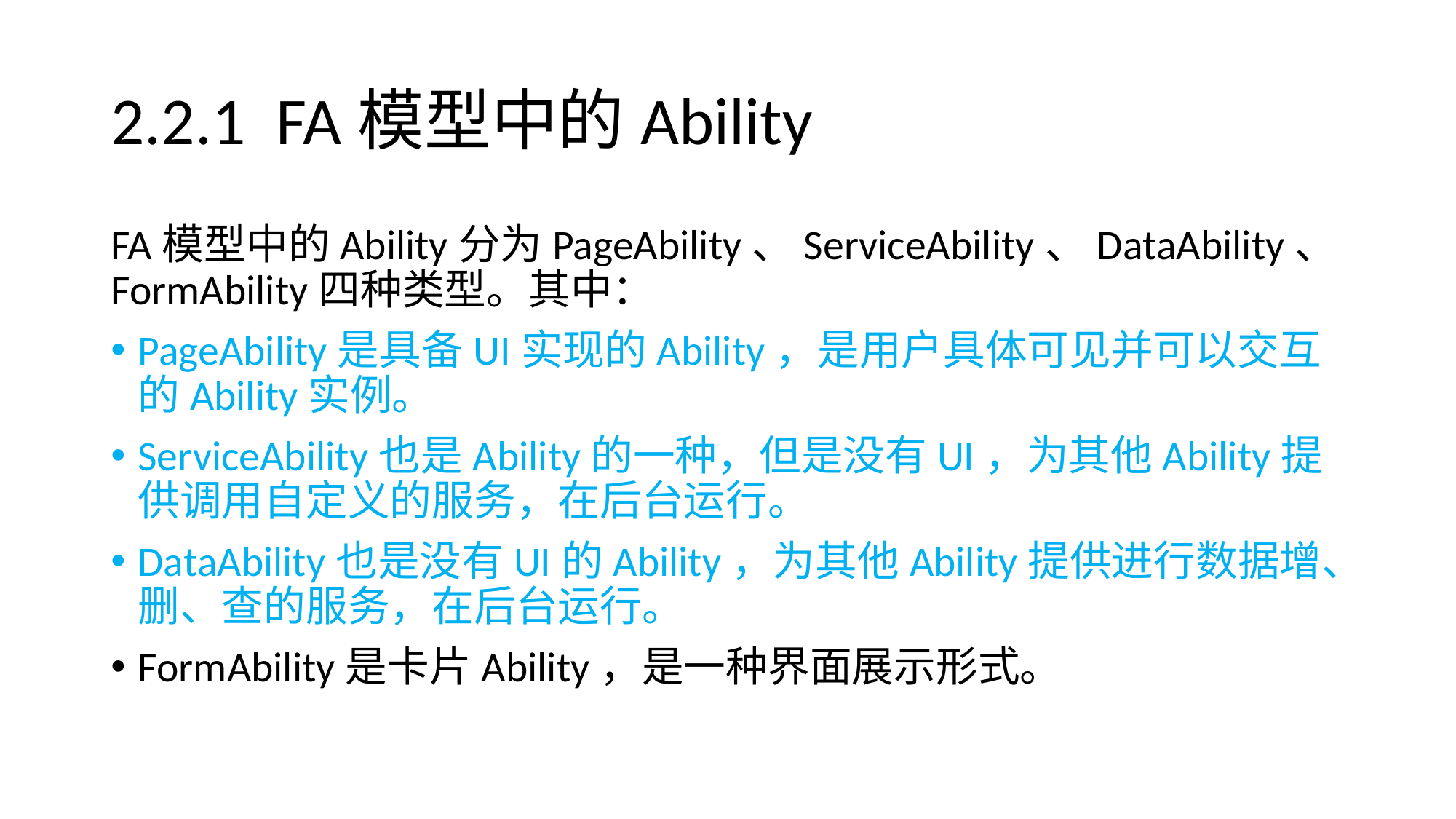

# 2.2.1  FA模型中的Ability
FA模型中的Ability分为PageAbility、ServiceAbility、DataAbility、FormAbility四种类型。其中：
PageAbility是具备UI实现的Ability，是用户具体可见并可以交互的Ability实例。
ServiceAbility也是Ability的一种，但是没有UI，为其他Ability提供调用自定义的服务，在后台运行。
DataAbility也是没有UI的Ability，为其他Ability提供进行数据增、删、查的服务，在后台运行。
FormAbility是卡片Ability，是一种界面展示形式。